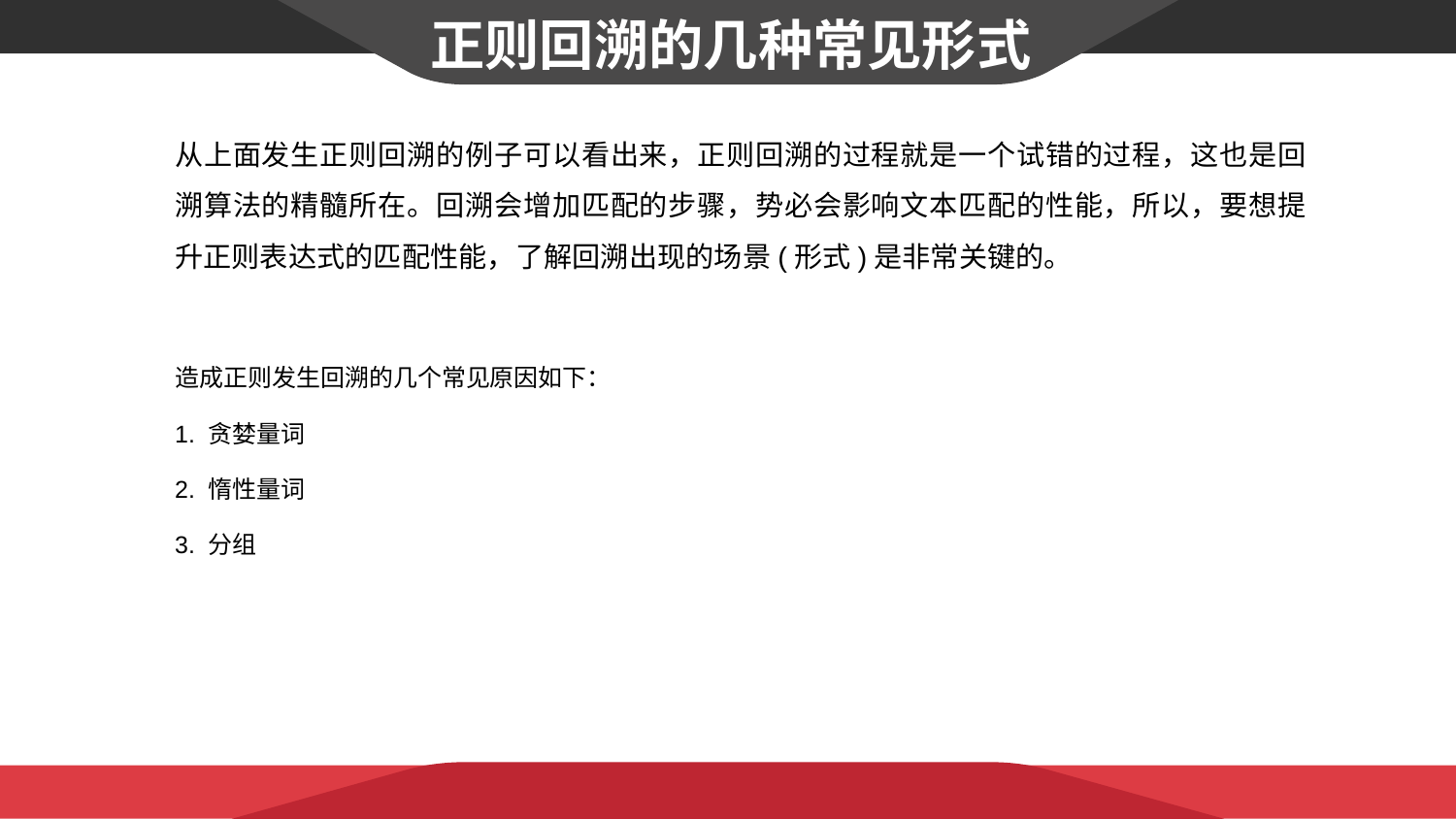

正则回溯的几种常见形式
从上面发生正则回溯的例子可以看出来，正则回溯的过程就是一个试错的过程，这也是回溯算法的精髓所在。回溯会增加匹配的步骤，势必会影响文本匹配的性能，所以，要想提升正则表达式的匹配性能，了解回溯出现的场景(形式)是非常关键的。

造成正则发生回溯的几个常见原因如下：
1. 贪婪量词
2. 惰性量词
3. 分组